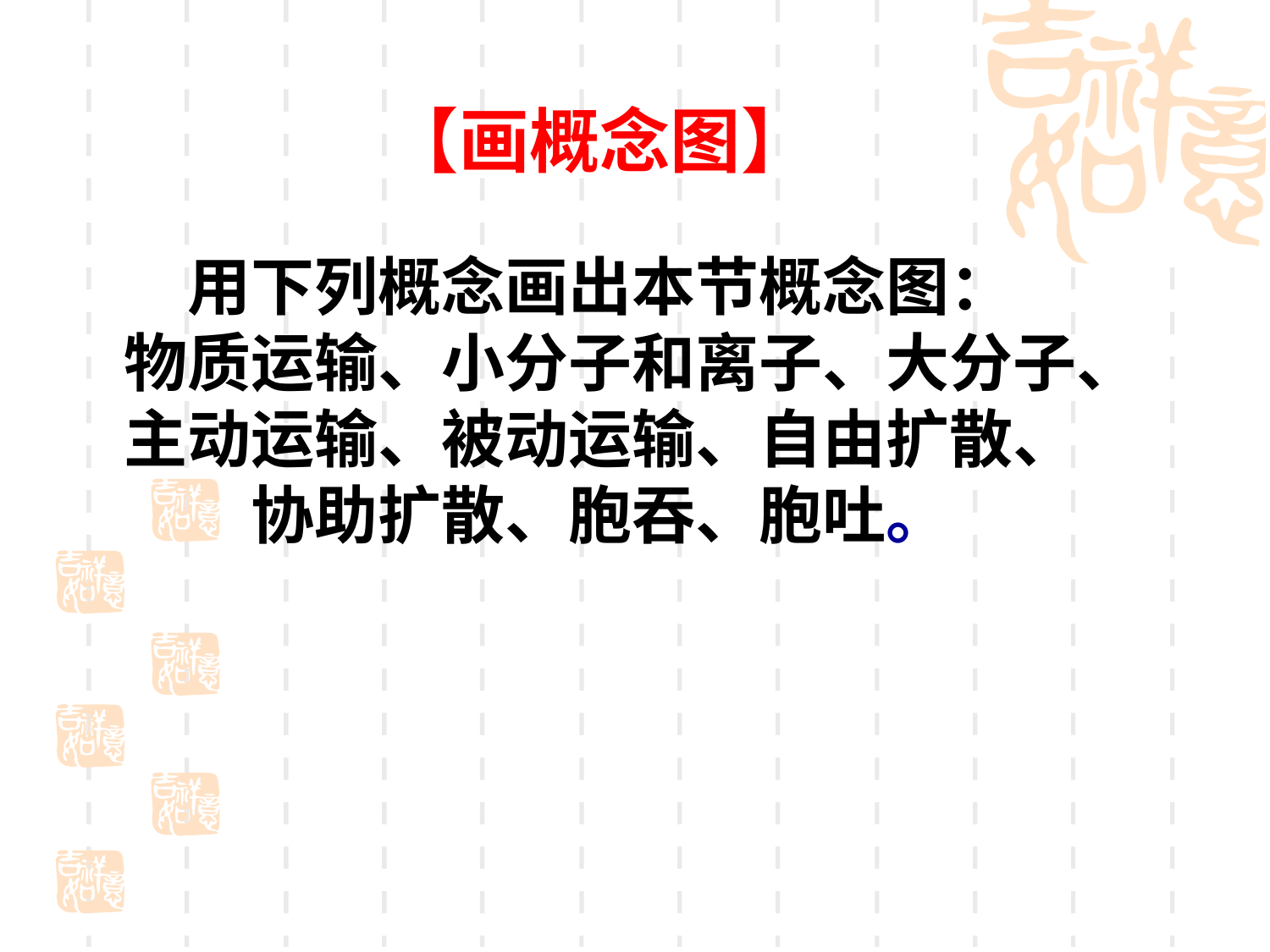

【画概念图】
用下列概念画出本节概念图：
物质运输、小分子和离子、大分子、主动运输、被动运输、自由扩散、协助扩散、胞吞、胞吐。